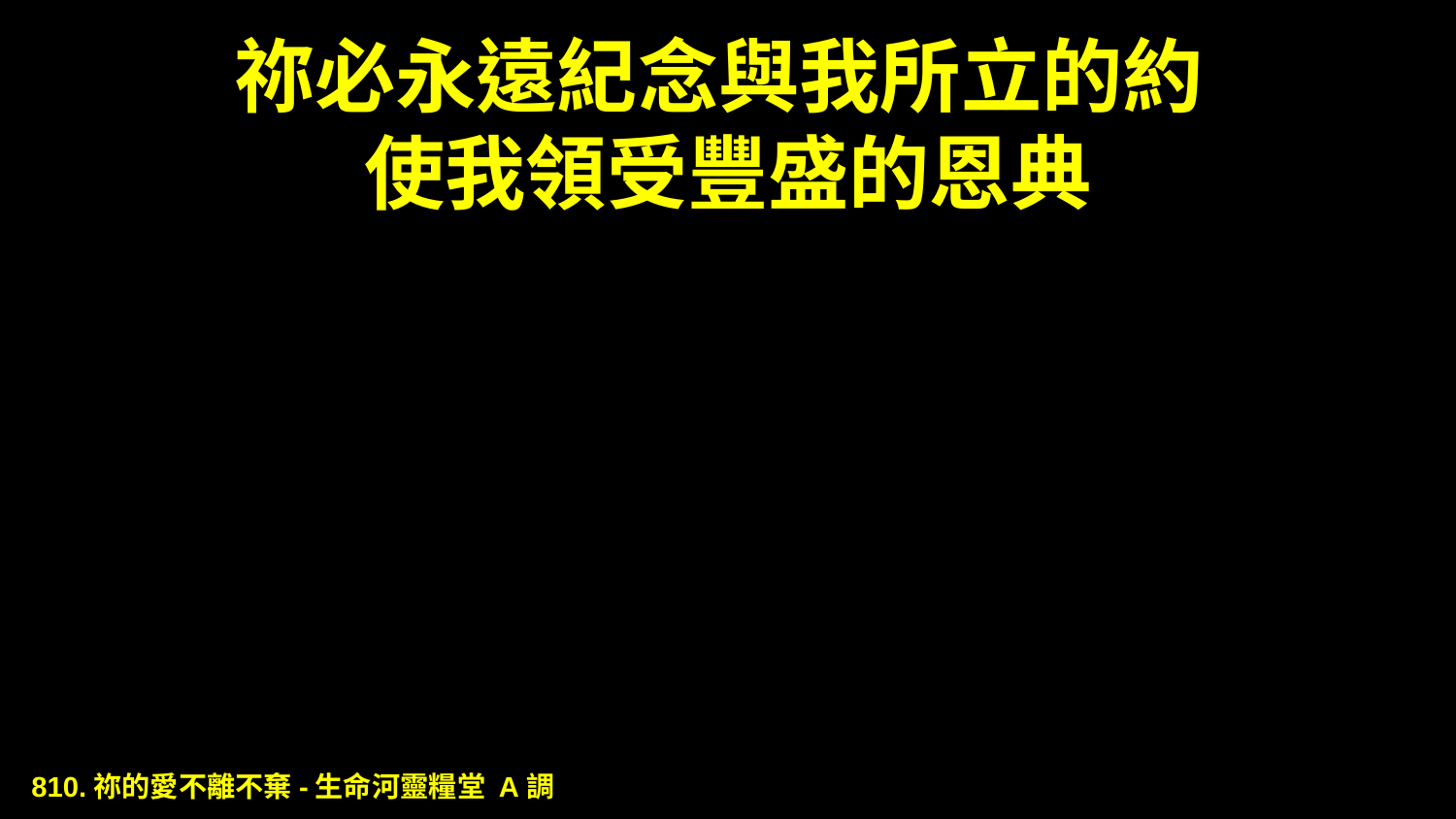

# 祢必永遠紀念與我所立的約 使我領受豐盛的恩典
810.祢的愛不離不棄-生命河靈糧堂 A調